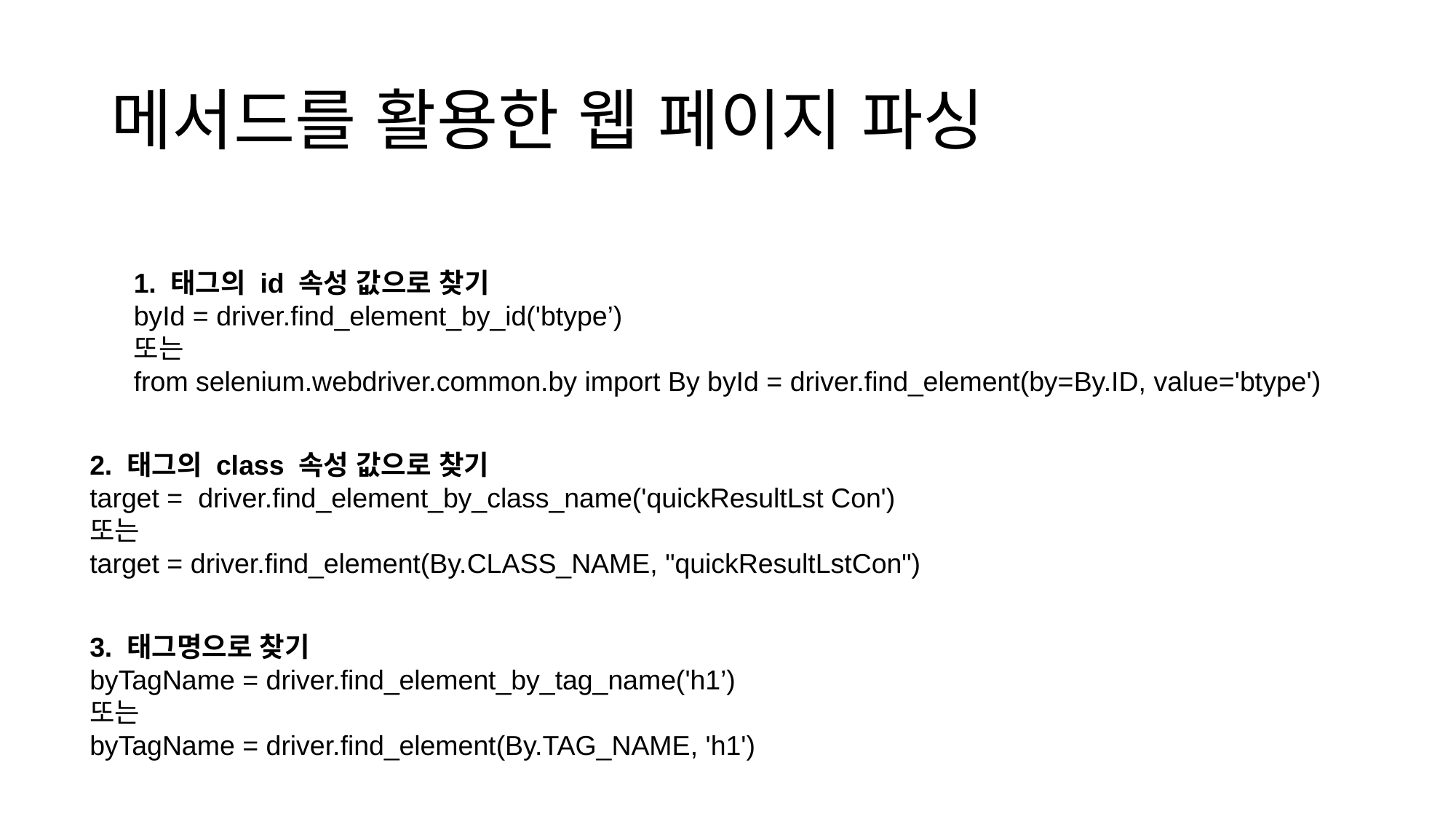

# 메서드를 활용한 웹 페이지 파싱
1. 태그의 id 속성 값으로 찾기
byId = driver.find_element_by_id('btype’)
또는
from selenium.webdriver.common.by import By byId = driver.find_element(by=By.ID, value='btype')
2. 태그의 class 속성 값으로 찾기
target =  driver.find_element_by_class_name('quickResultLst Con')
또는
target = driver.find_element(By.CLASS_NAME, "quickResultLstCon")
3. 태그명으로 찾기
byTagName = driver.find_element_by_tag_name('h1’)
또는
byTagName = driver.find_element(By.TAG_NAME, 'h1')